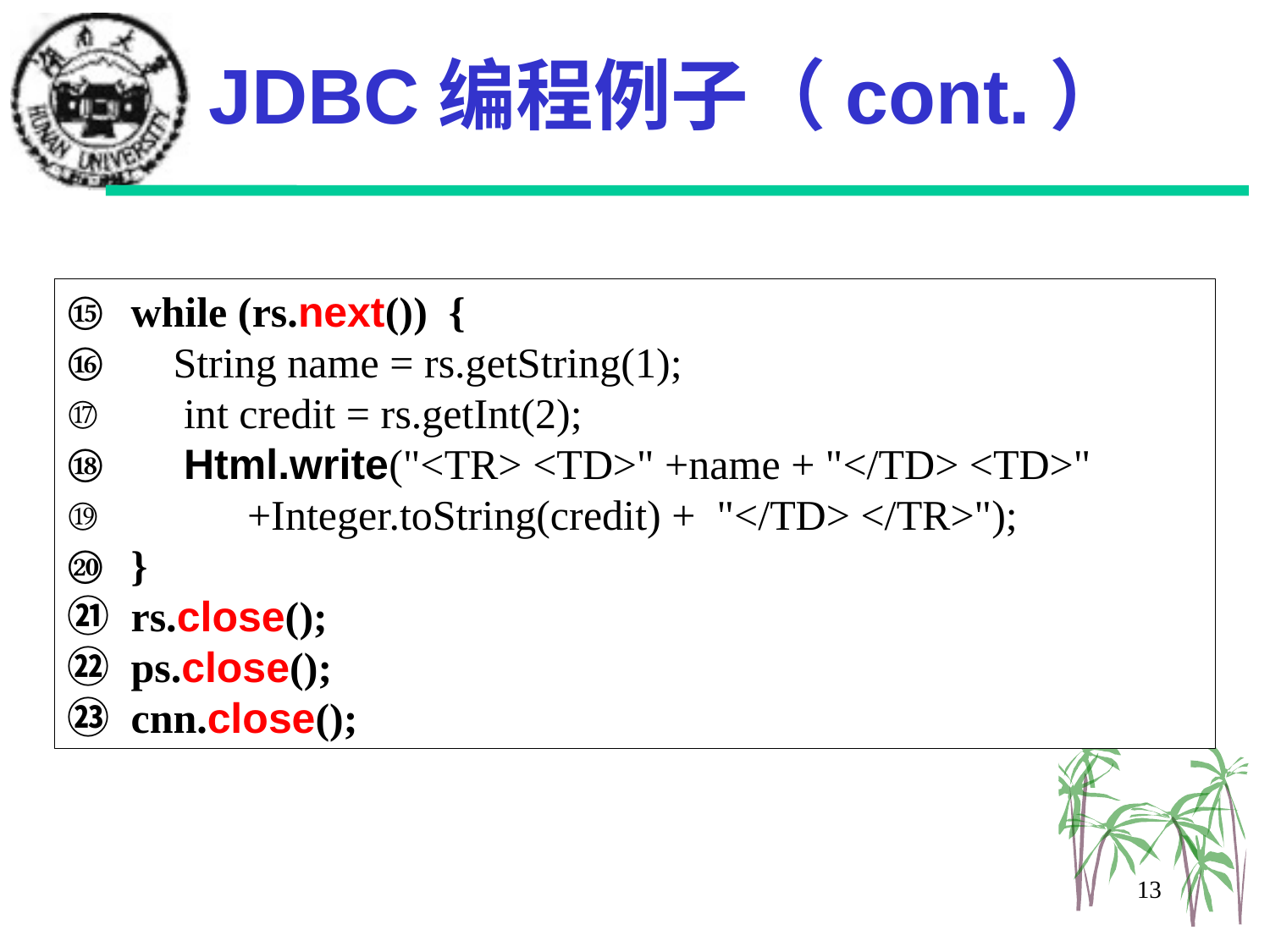

# JDBC编程例子（cont.）
while (rs.next())  {
    String name = rs.getString(1);
     int credit = rs.getInt(2);
     Html.write("<TR> <TD>" +name + "</TD> <TD>"
           +Integer.toString(credit) +  "</TD> </TR>");
}
rs.close();
ps.close();
cnn.close();
13